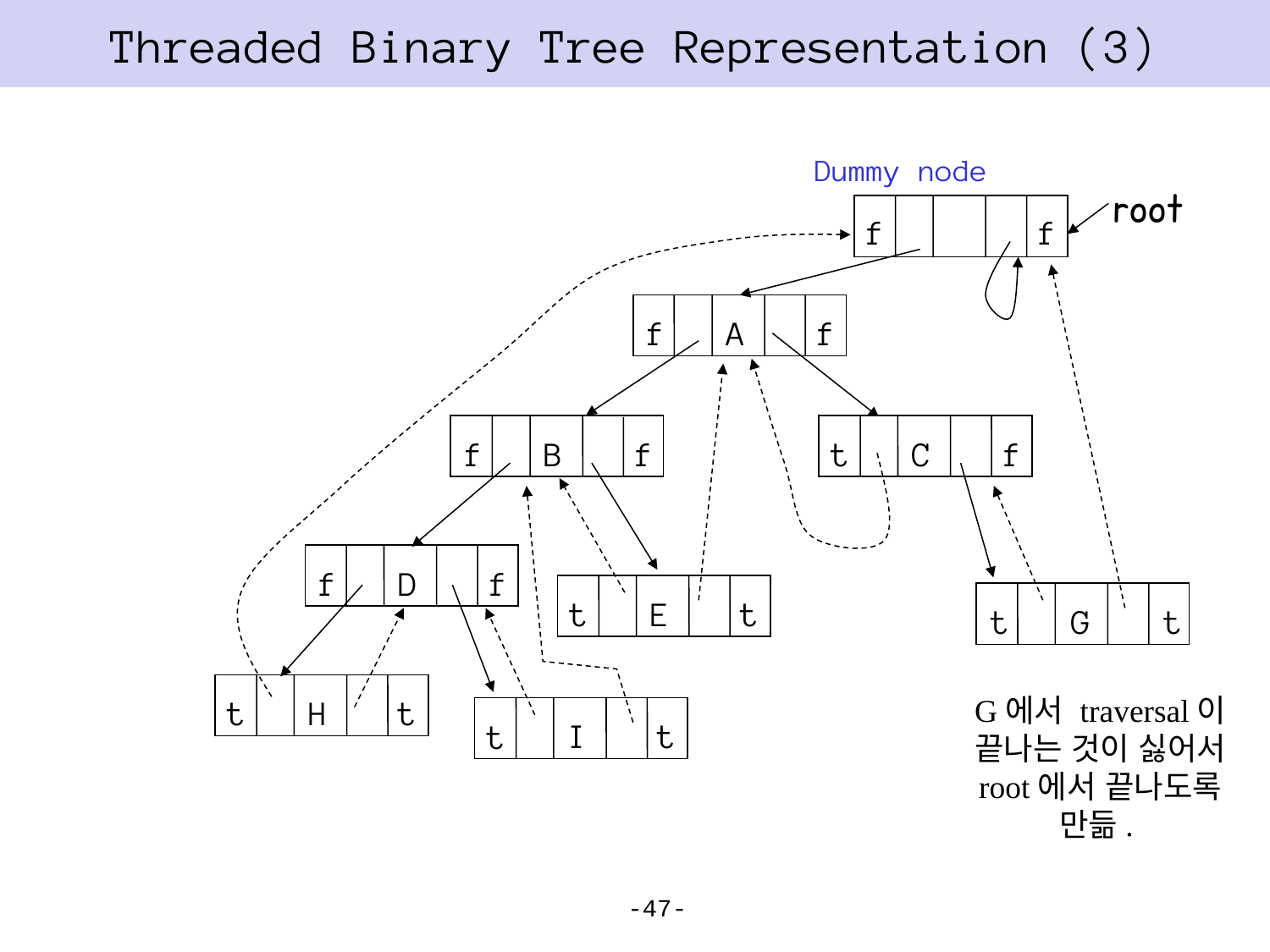

# Threaded Binary Tree Representation (3)
Dummy node
root

f
f

A

f
f

B

C

f
f
t
f

D

f
f

E

G

t
t
t
t

H

t
G에서 traversal이 끝나는 것이 싫어서 root에서 끝나도록 만듦.
t

I

t
t
-47-